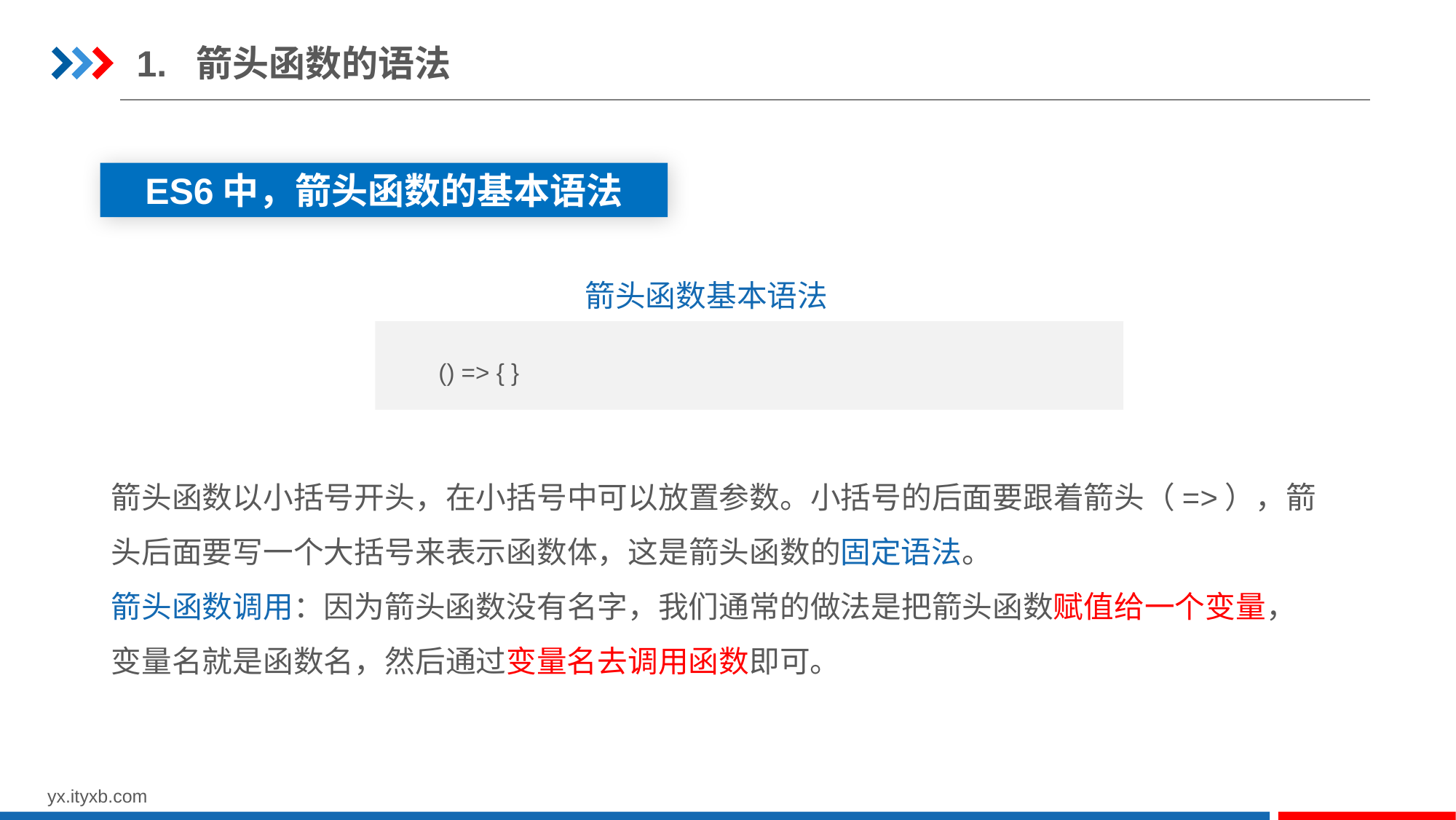

1.  箭头函数的语法
ES6中，箭头函数的基本语法
箭头函数基本语法

() => { }
箭头函数以小括号开头，在小括号中可以放置参数。小括号的后面要跟着箭头（=>），箭头后面要写一个大括号来表示函数体，这是箭头函数的固定语法。
箭头函数调用：因为箭头函数没有名字，我们通常的做法是把箭头函数赋值给一个变量，变量名就是函数名，然后通过变量名去调用函数即可。